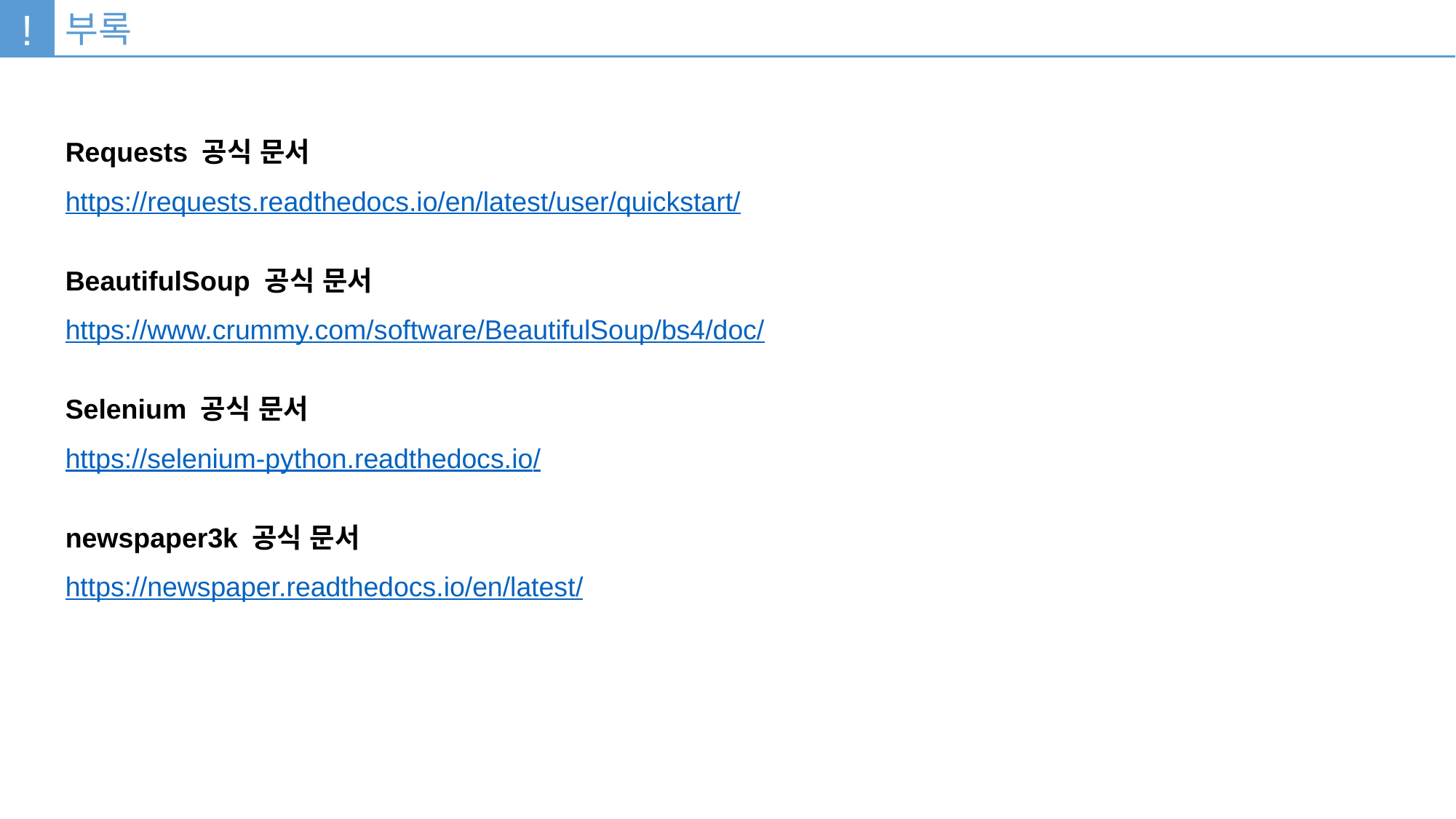

!
부록
Requests 공식 문서
https://requests.readthedocs.io/en/latest/user/quickstart/
BeautifulSoup 공식 문서
https://www.crummy.com/software/BeautifulSoup/bs4/doc/
Selenium 공식 문서
https://selenium-python.readthedocs.io/
newspaper3k 공식 문서
https://newspaper.readthedocs.io/en/latest/